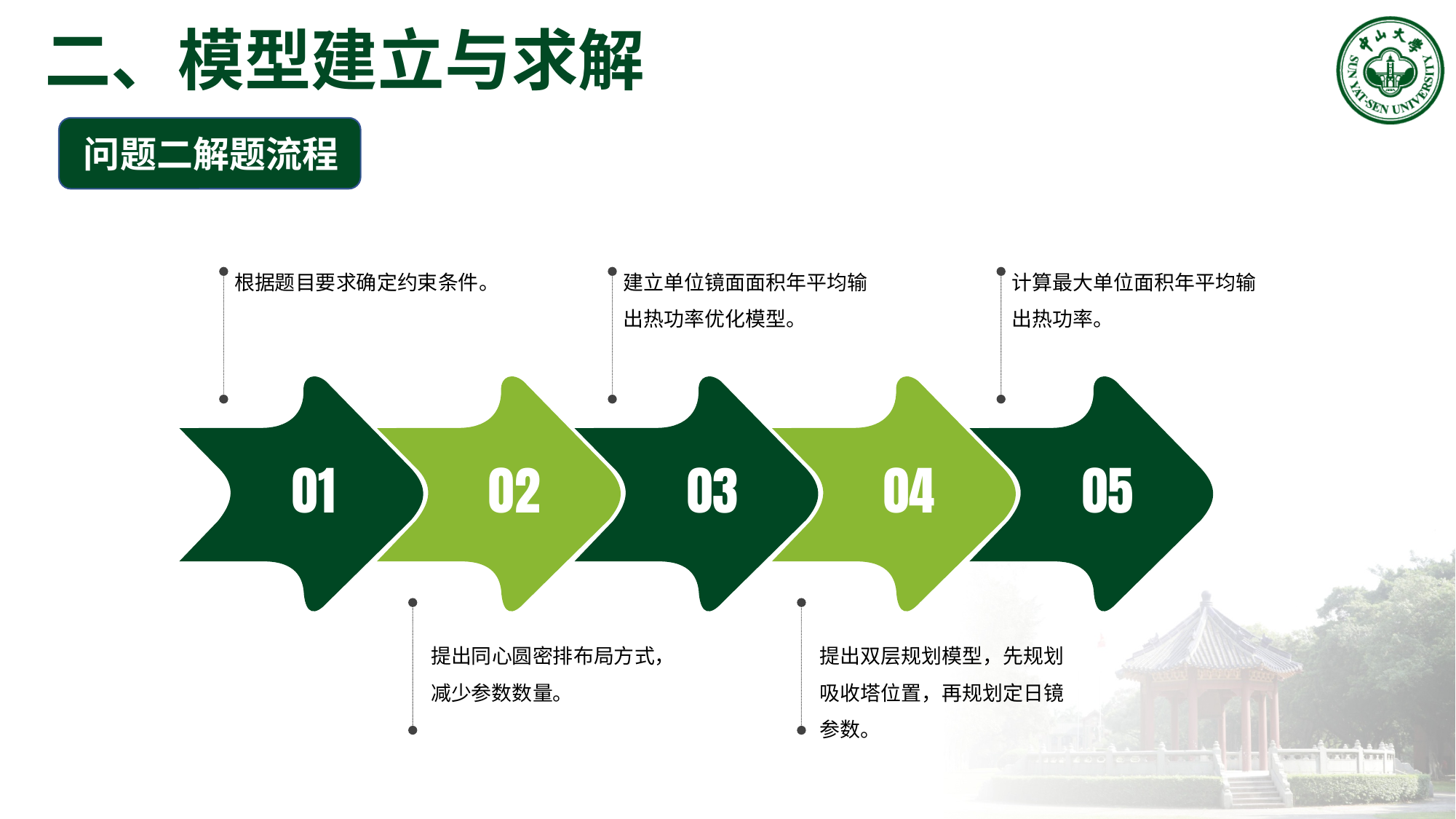

二、模型建立与求解

问题二解题流程
根据题目要求确定约束条件。
建立单位镜面面积年平均输出热功率优化模型。
计算最大单位面积年平均输出热功率。

01

02

03

04

05
提出同心圆密排布局方式，减少参数数量。
提出双层规划模型，先规划吸收塔位置，再规划定日镜参数。